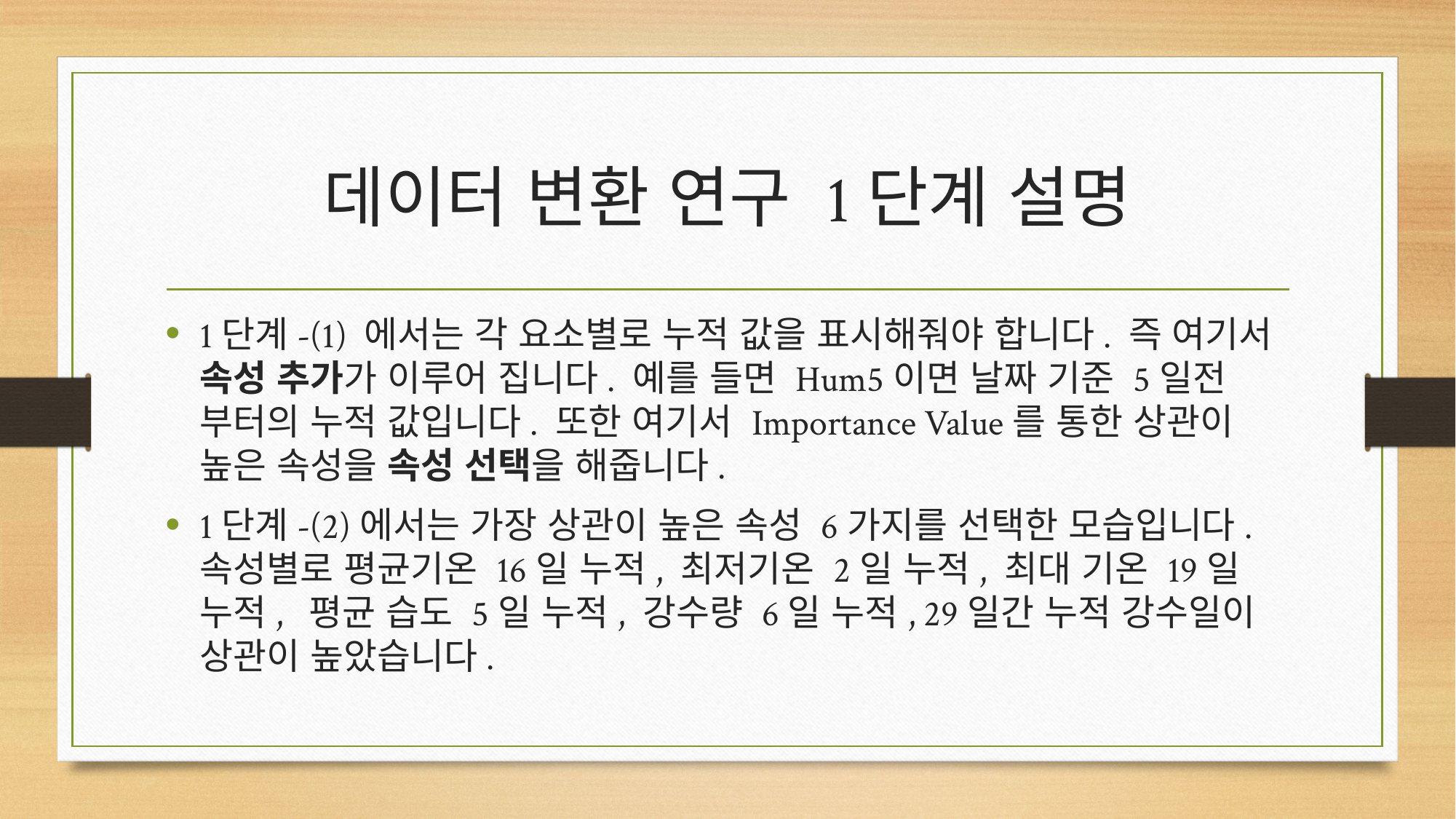

# 데이터 변환 연구 1단계 설명
1단계-(1) 에서는 각 요소별로 누적 값을 표시해줘야 합니다. 즉 여기서 속성 추가가 이루어 집니다. 예를 들면 Hum5이면 날짜 기준 5일전 부터의 누적 값입니다. 또한 여기서 Importance Value를 통한 상관이 높은 속성을 속성 선택을 해줍니다.
1단계-(2)에서는 가장 상관이 높은 속성 6가지를 선택한 모습입니다. 속성별로 평균기온 16일 누적, 최저기온 2일 누적, 최대 기온 19일 누적,  평균 습도 5일 누적, 강수량 6일 누적, 29일간 누적 강수일이 상관이 높았습니다.